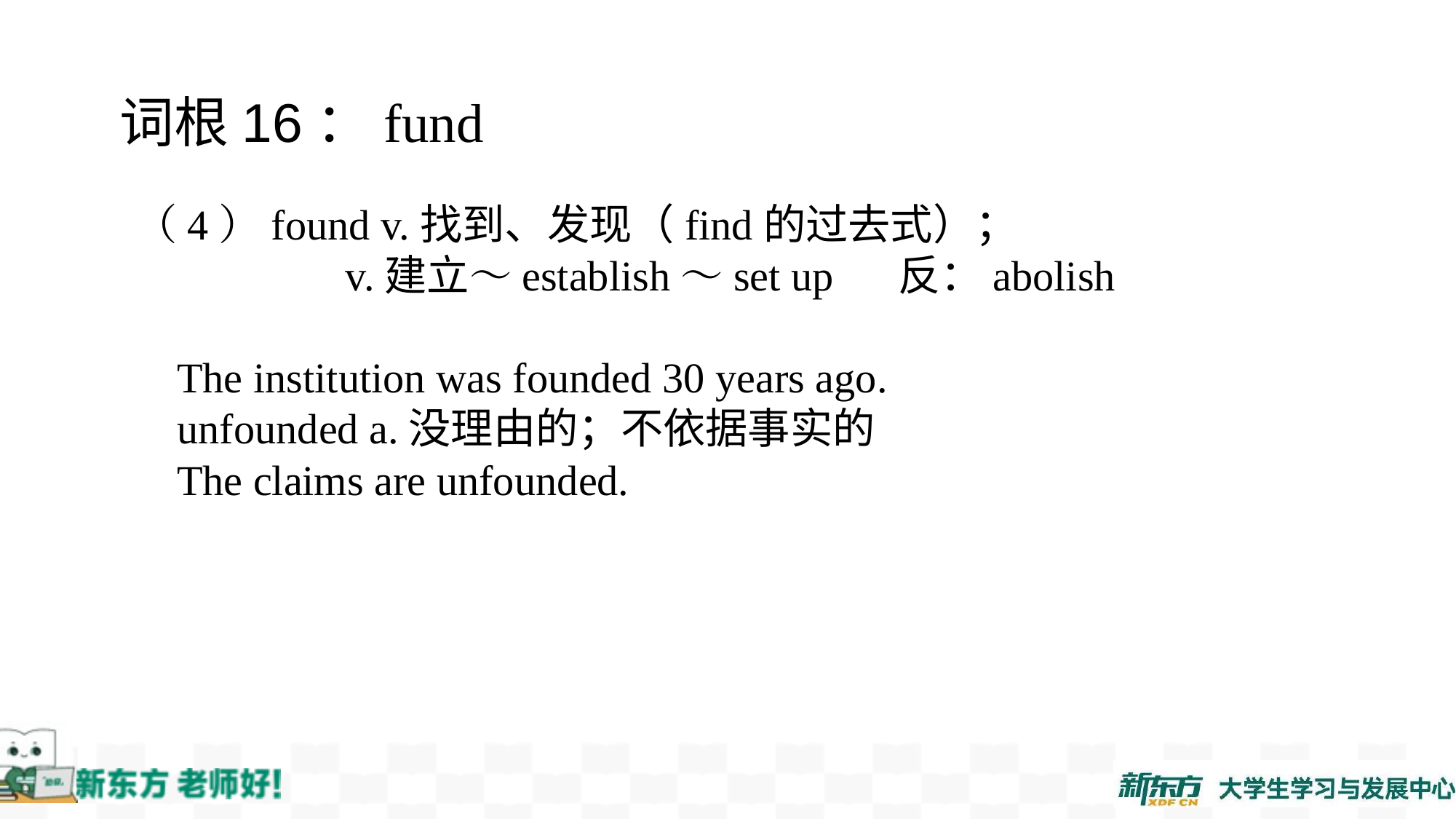

词根16：fund
（4）found v.找到、发现（find的过去式）；
                    v.建立～establish～set up     反：abolish

    The institution was founded 30 years ago.
    unfounded a.没理由的；不依据事实的
    The claims are unfounded.